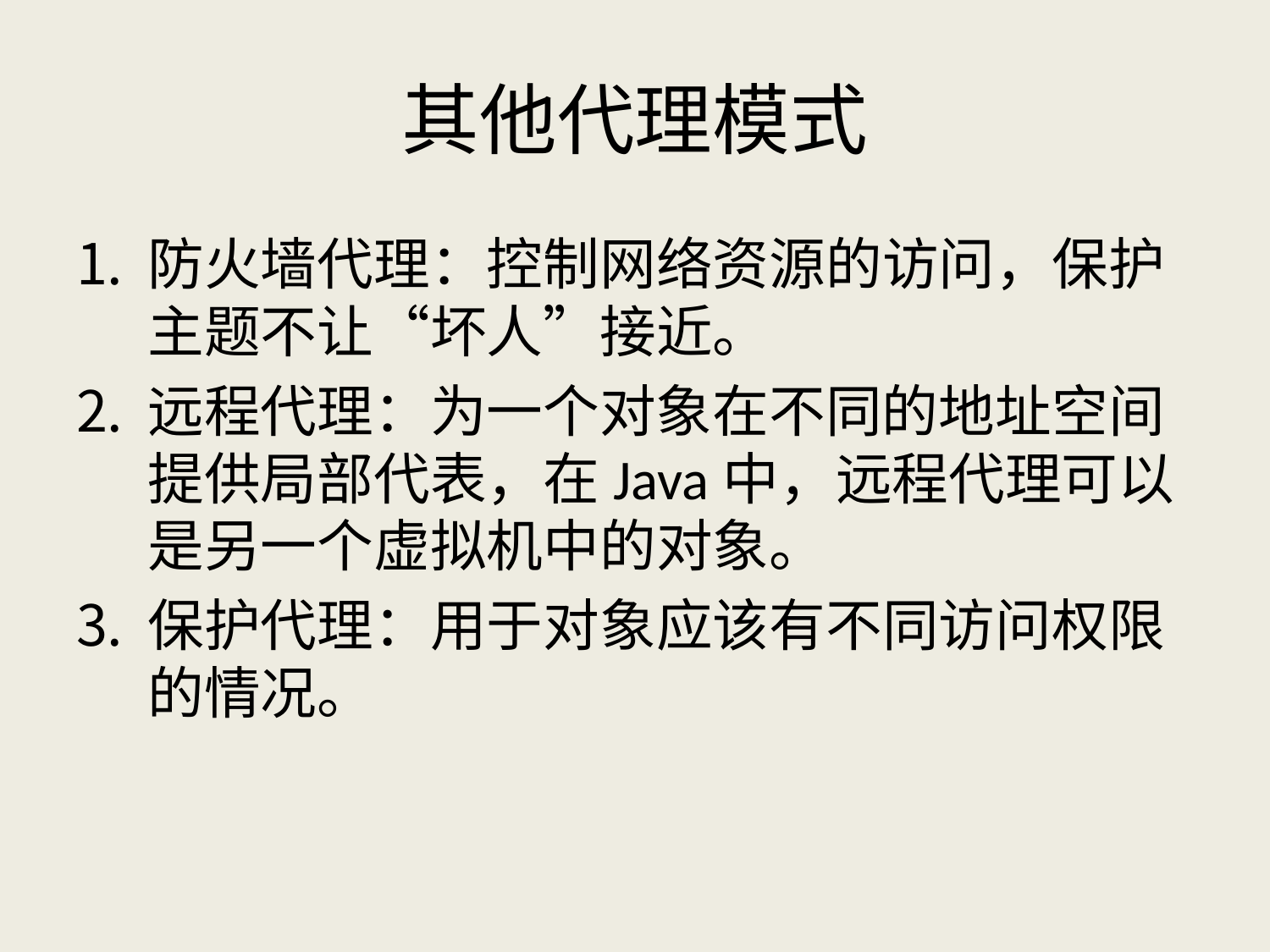

# 其他代理模式
防火墙代理：控制网络资源的访问，保护主题不让“坏人”接近。
远程代理：为一个对象在不同的地址空间提供局部代表，在Java中，远程代理可以是另一个虚拟机中的对象。
保护代理：用于对象应该有不同访问权限的情况。